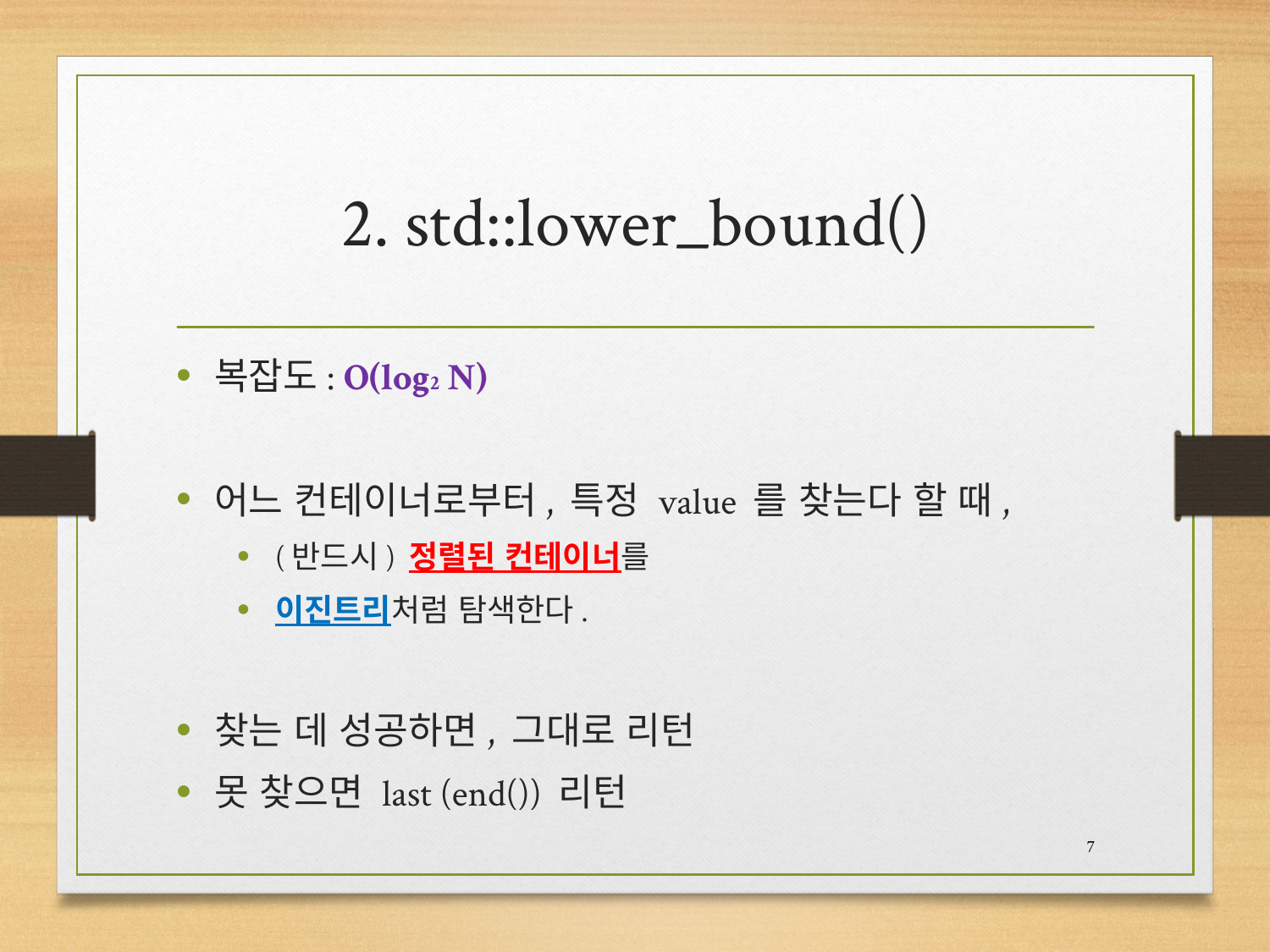

# 2. std::lower_bound()
복잡도: O(log2 N)

어느 컨테이너로부터, 특정 value 를 찾는다 할 때,
(반드시) 정렬된 컨테이너를
이진트리처럼 탐색한다.

찾는 데 성공하면, 그대로 리턴
못 찾으면 last (end()) 리턴
7